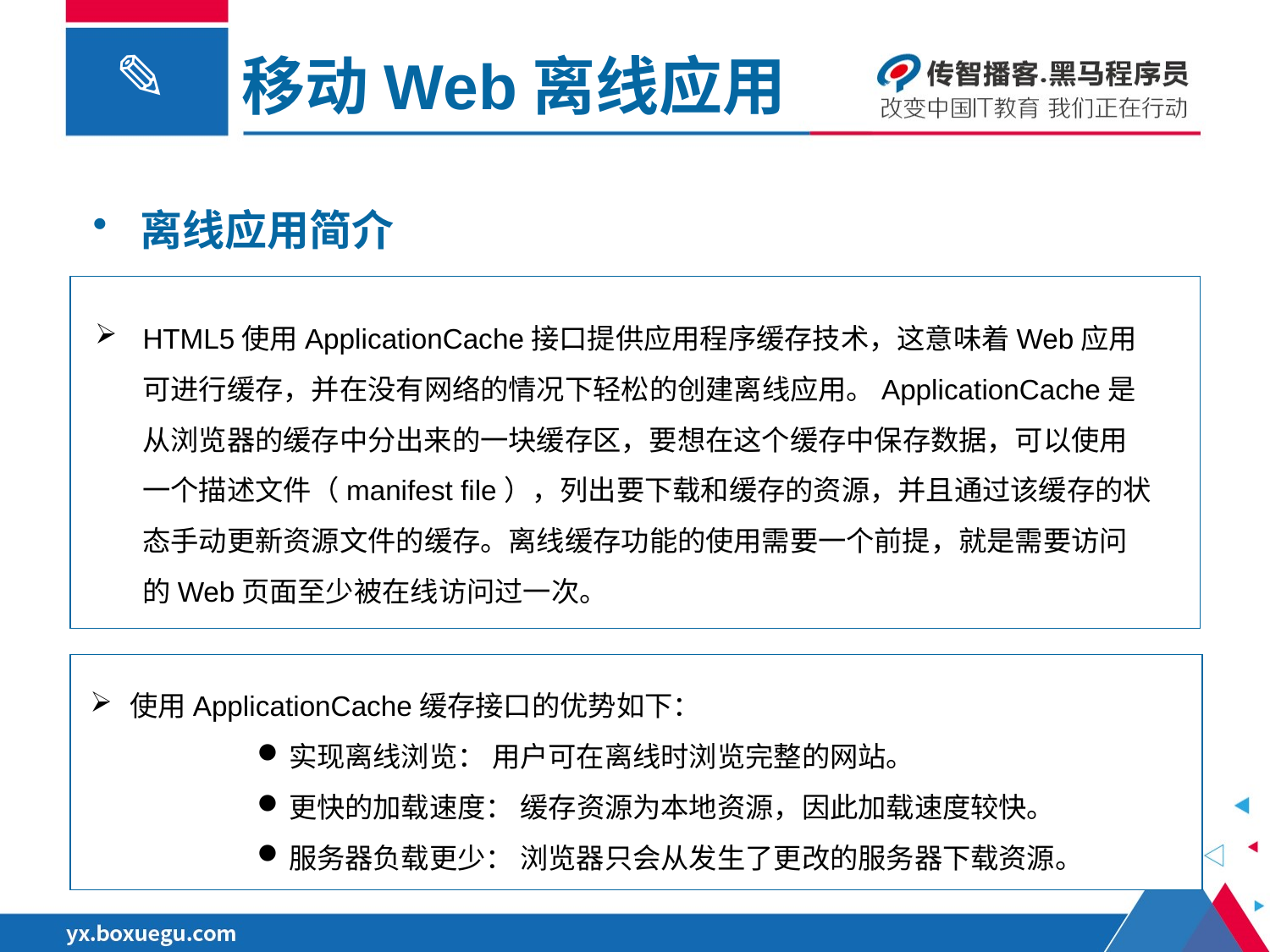

移动Web离线应用
离线应用简介

HTML5使用ApplicationCache接口提供应用程序缓存技术，这意味着Web应用可进行缓存，并在没有网络的情况下轻松的创建离线应用。ApplicationCache是从浏览器的缓存中分出来的一块缓存区，要想在这个缓存中保存数据，可以使用一个描述文件（manifest file），列出要下载和缓存的资源，并且通过该缓存的状态手动更新资源文件的缓存。离线缓存功能的使用需要一个前提，就是需要访问的Web页面至少被在线访问过一次。

使用ApplicationCache缓存接口的优势如下：
实现离线浏览： 用户可在离线时浏览完整的网站。
更快的加载速度： 缓存资源为本地资源，因此加载速度较快。
服务器负载更少： 浏览器只会从发生了更改的服务器下载资源。